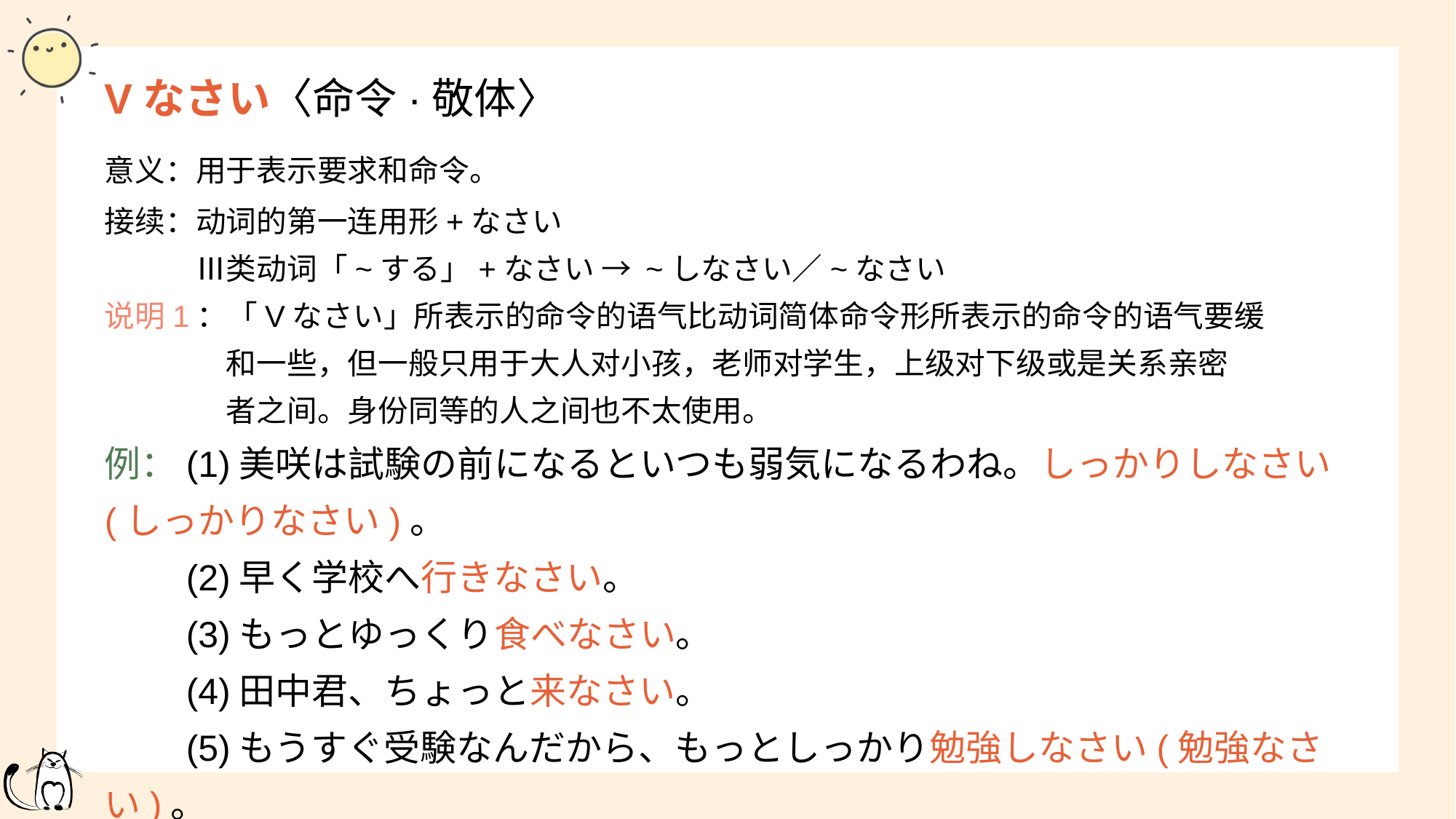

Vなさい〈命令·敬体〉
意义：用于表示要求和命令。
接续：动词的第一连用形+なさい
　　　Ⅲ类动词「~する」+なさい → ~しなさい／~なさい
说明1：「Vなさい」所表示的命令的语气比动词简体命令形所表示的命令的语气要缓
　　　　和一些，但一般只用于大人对小孩，老师对学生，上级对下级或是关系亲密
　　　　者之间。身份同等的人之间也不太使用。
例：(1)美咲は試験の前になるといつも弱気になるわね。しっかりしなさい(しっかりなさい)。
　　(2)早く学校へ行きなさい。
　　(3)もっとゆっくり食べなさい。
　　(4)田中君、ちょっと来なさい。
　　(5)もうすぐ受験なんだから、もっとしっかり勉強しなさい(勉強なさい)。